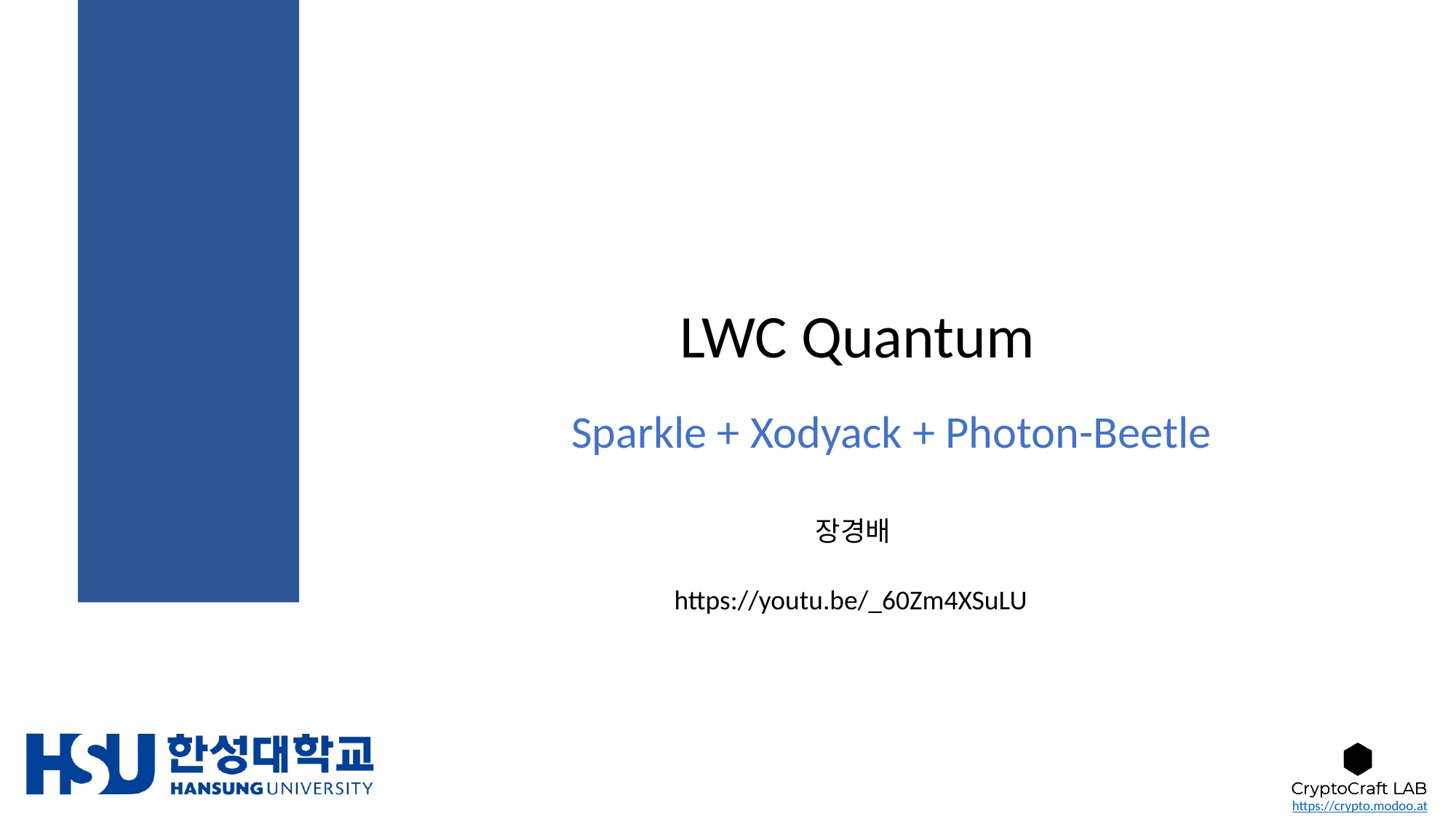

# Sparkle + Xodyack + Photon-Beetle
LWC Quantum
장경배
https://youtu.be/_60Zm4XSuLU